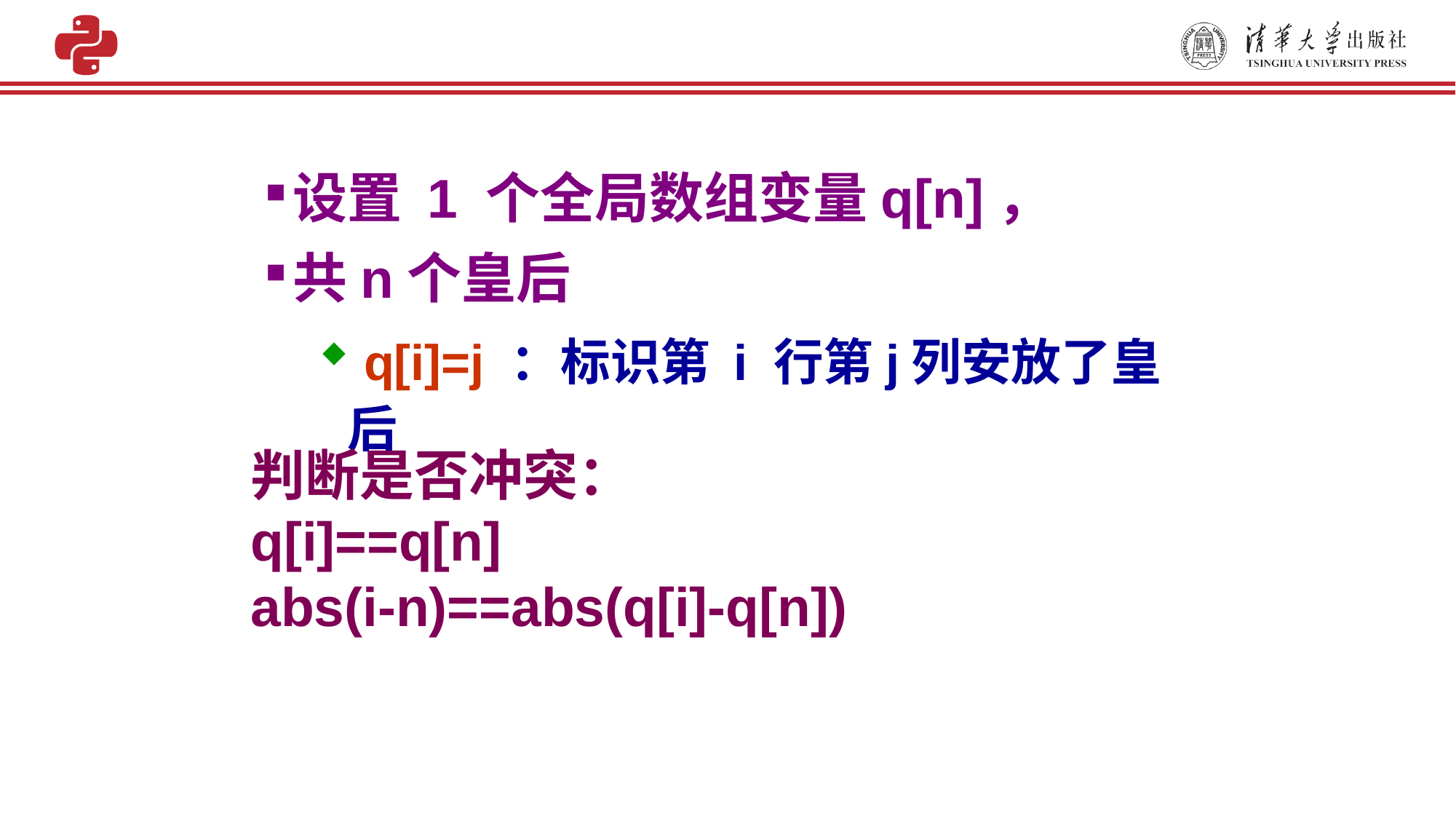

设置 1 个全局数组变量q[n]，
共n个皇后
 q[i]=j ：标识第 i 行第j列安放了皇后
判断是否冲突：
q[i]==q[n]
abs(i-n)==abs(q[i]-q[n])